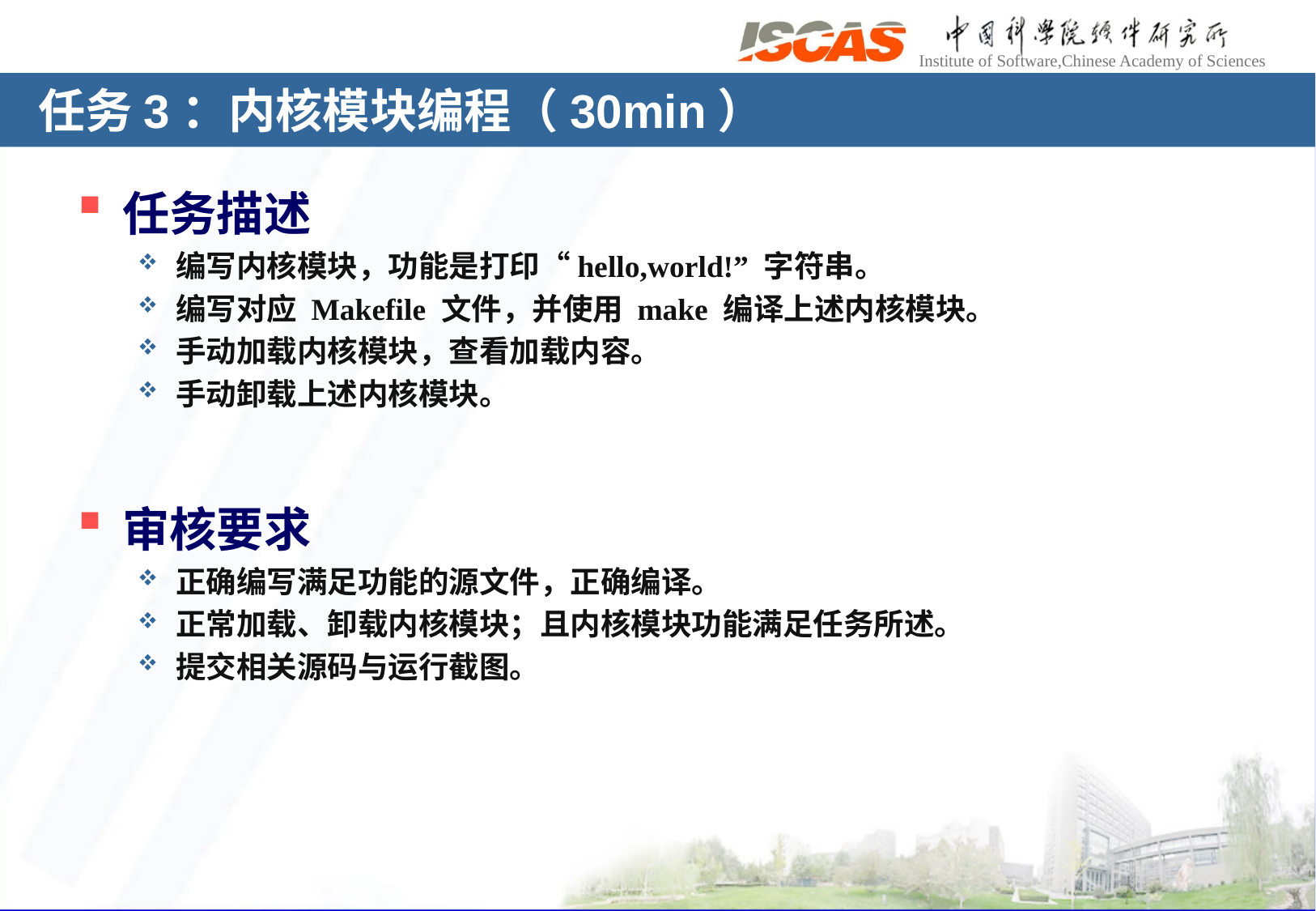

# 任务3：内核模块编程（30min）
任务描述
编写内核模块，功能是打印“hello,world!” 字符串。
编写对应 Makefile 文件，并使用 make 编译上述内核模块。
手动加载内核模块，查看加载内容。
手动卸载上述内核模块。

审核要求
正确编写满足功能的源文件，正确编译。
正常加载、卸载内核模块；且内核模块功能满足任务所述。
提交相关源码与运行截图。